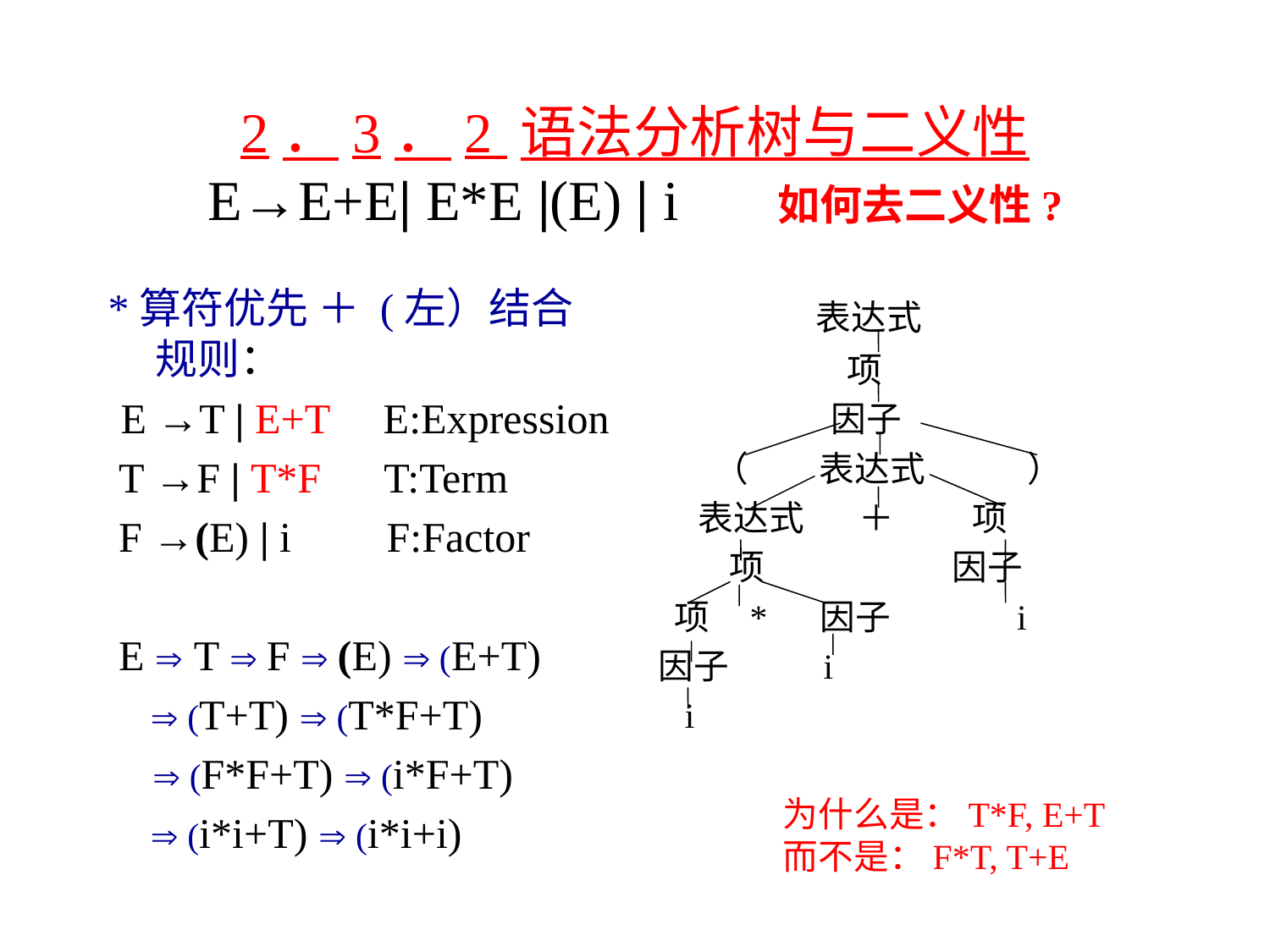

# 2．3．2 语法分析树与二义性 E→E+E| E*E |(E) | i      如何去二义性?
*算符优先 ＋ (左）结合规则：
 E →T | E+T     E:Expression
 T →F | T*F      T:Term
 F →(E) | i         F:Factor

 E ⇒ T ⇒ F ⇒ (E) ⇒ (E+T)
    ⇒ (T+T) ⇒ (T*F+T)
     ⇒ (F*F+T) ⇒ (i*F+T)
    ⇒ (i*i+T) ⇒ (i*i+i)
                 表达式
                       项
                     因子
      （         表达式             ）
    表达式       ＋          项
        项                        因子
 项    *     因子               i
因子           i
   i

为什么是：T*F, E+T
而不是：F*T, T+E